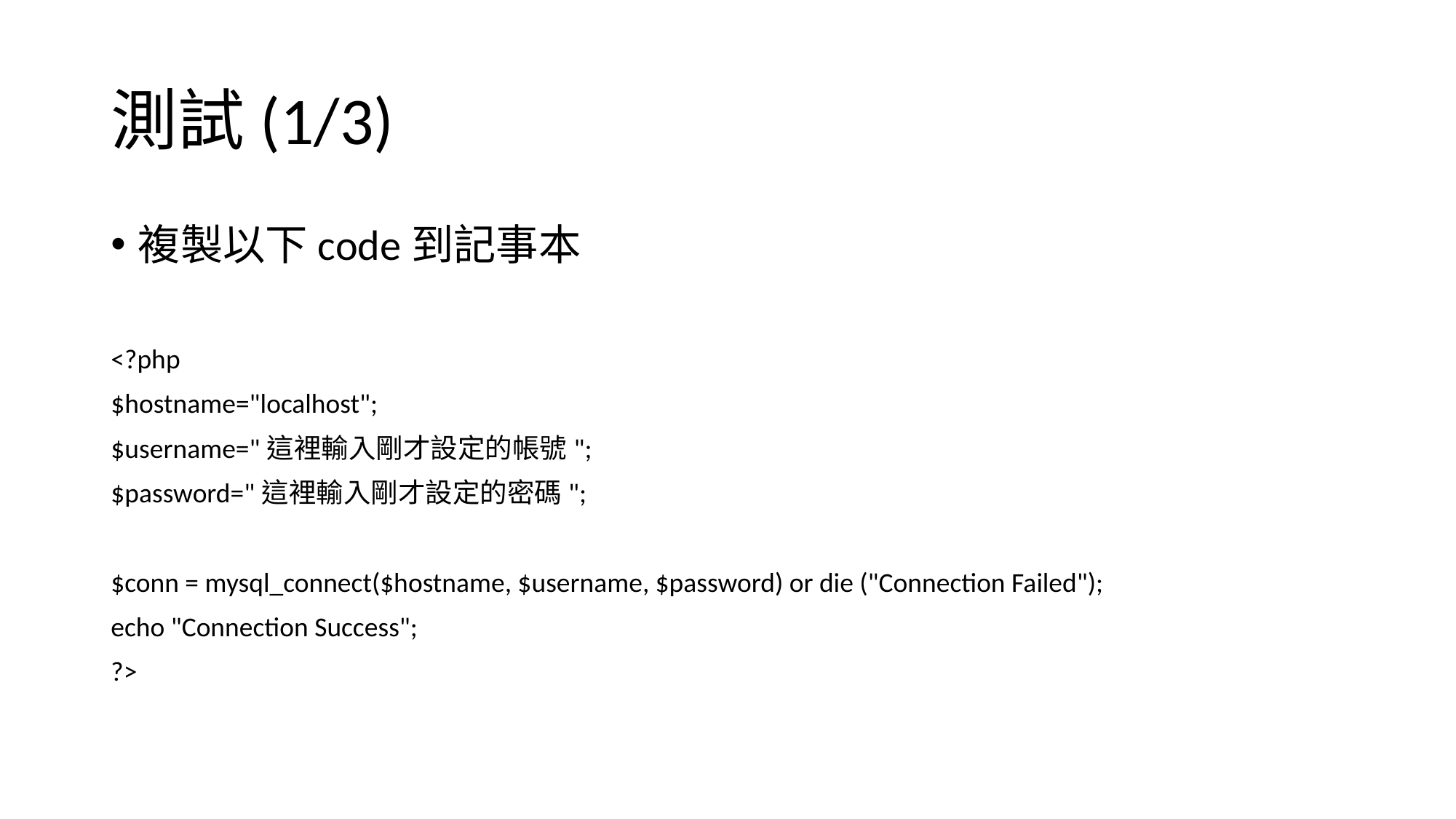

# 測試(1/3)
複製以下code到記事本

<?php
$hostname="localhost";
$username="這裡輸入剛才設定的帳號";
$password="這裡輸入剛才設定的密碼";

$conn = mysql_connect($hostname, $username, $password) or die ("Connection Failed");
echo "Connection Success";
?>